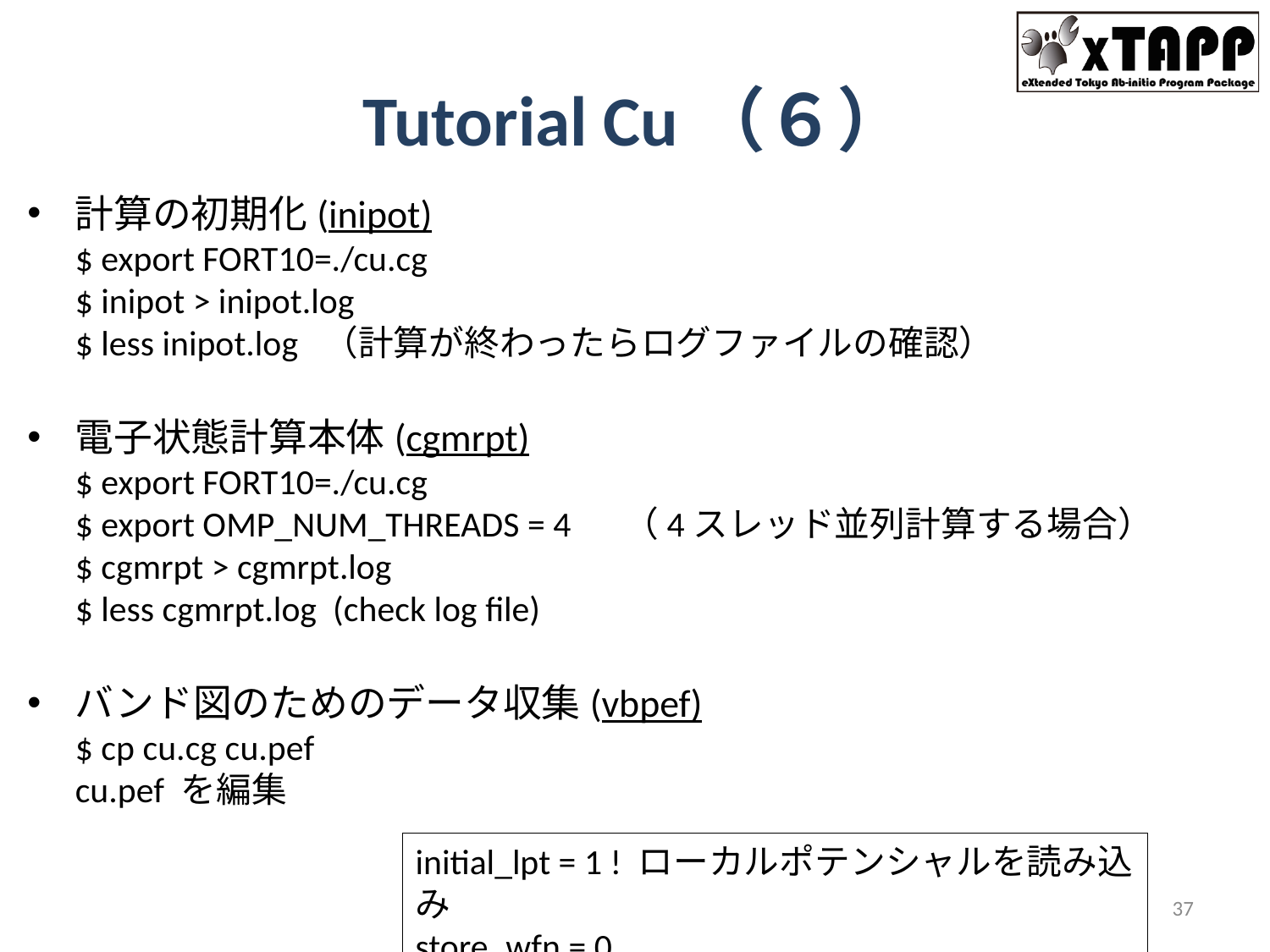

# Tutorial Cu（６）
計算の初期化(inipot)
$ export FORT10=./cu.cg
$ inipot > inipot.log
$ less inipot.log  （計算が終わったらログファイルの確認）
電子状態計算本体(cgmrpt)
$ export FORT10=./cu.cg
$ export OMP_NUM_THREADS = 4　 （4スレッド並列計算する場合）
$ cgmrpt > cgmrpt.log
$ less cgmrpt.log  (check log file)
バンド図のためのデータ収集(vbpef)
$ cp cu.cg cu.pef
cu.pef を編集
initial_lpt = 1 ! ローカルポテンシャルを読み込み
store_wfn = 0
37